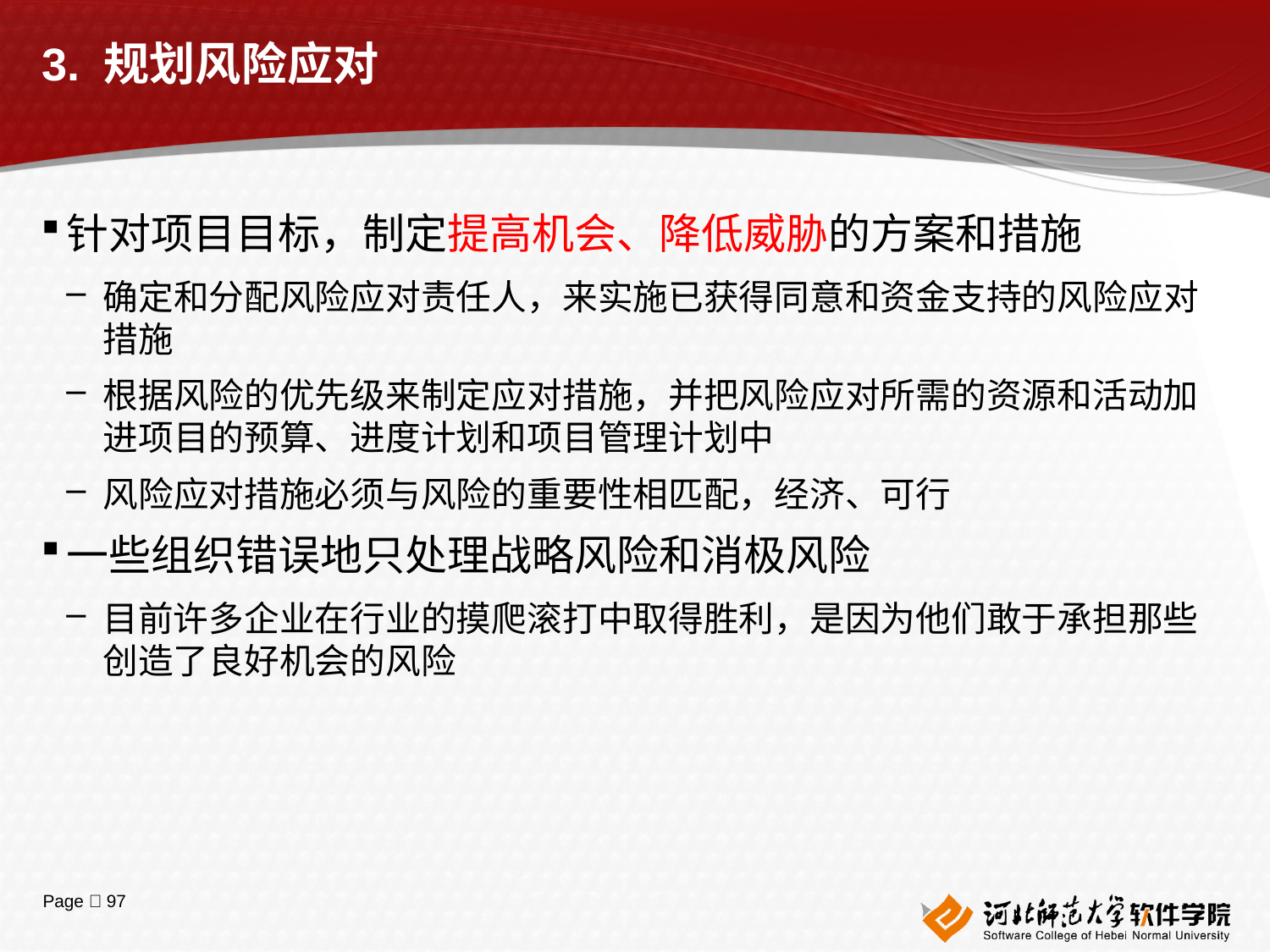

# 3. 规划风险应对
针对项目目标，制定提高机会、降低威胁的方案和措施
确定和分配风险应对责任人，来实施已获得同意和资金支持的风险应对措施
根据风险的优先级来制定应对措施，并把风险应对所需的资源和活动加进项目的预算、进度计划和项目管理计划中
风险应对措施必须与风险的重要性相匹配，经济、可行
一些组织错误地只处理战略风险和消极风险
目前许多企业在行业的摸爬滚打中取得胜利，是因为他们敢于承担那些创造了良好机会的风险